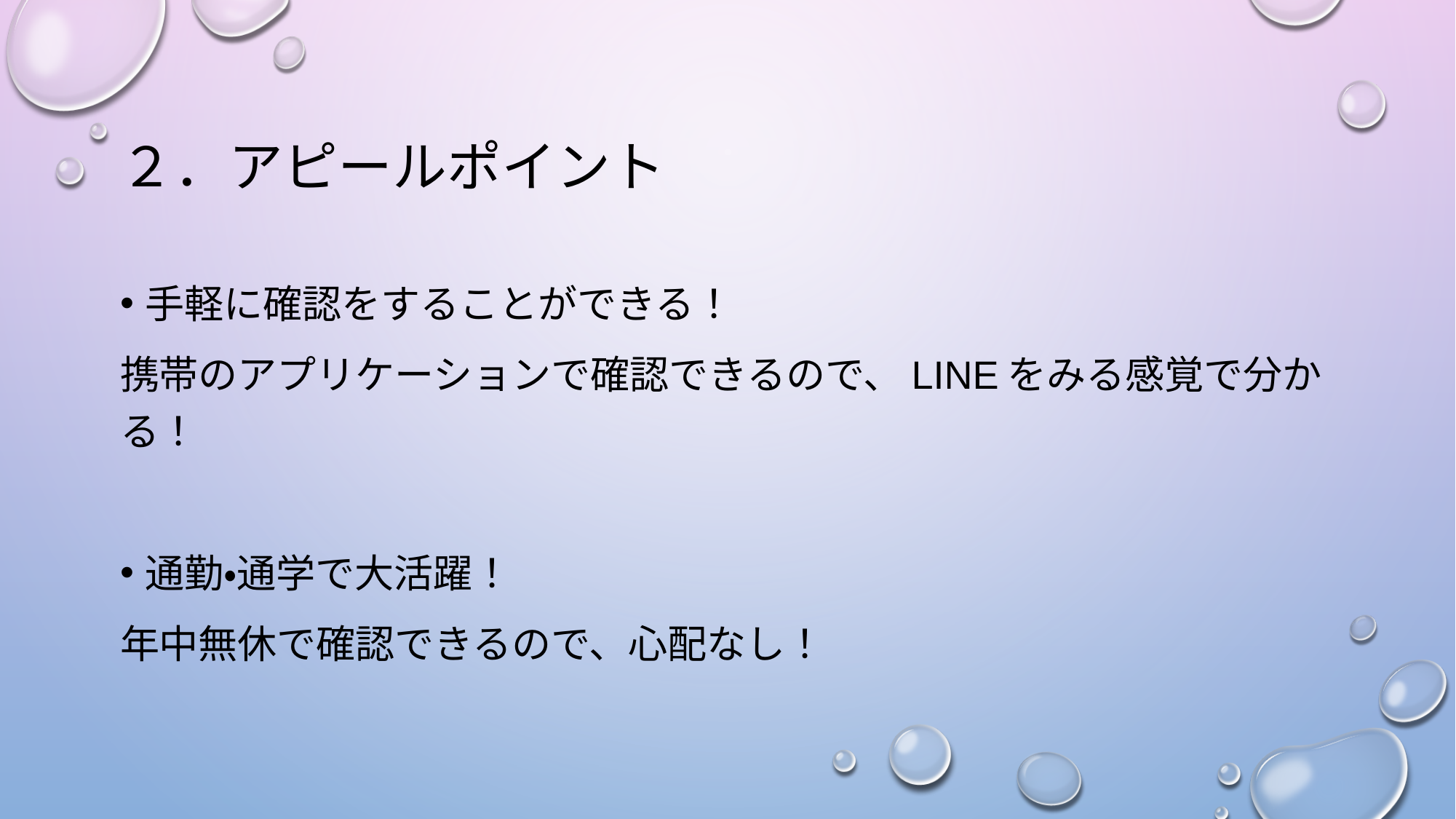

# ２．アピールポイント
手軽に確認をすることができる！
携帯のアプリケーションで確認できるので、LINEをみる感覚で分かる！

通勤・通学で大活躍！
年中無休で確認できるので、心配なし！